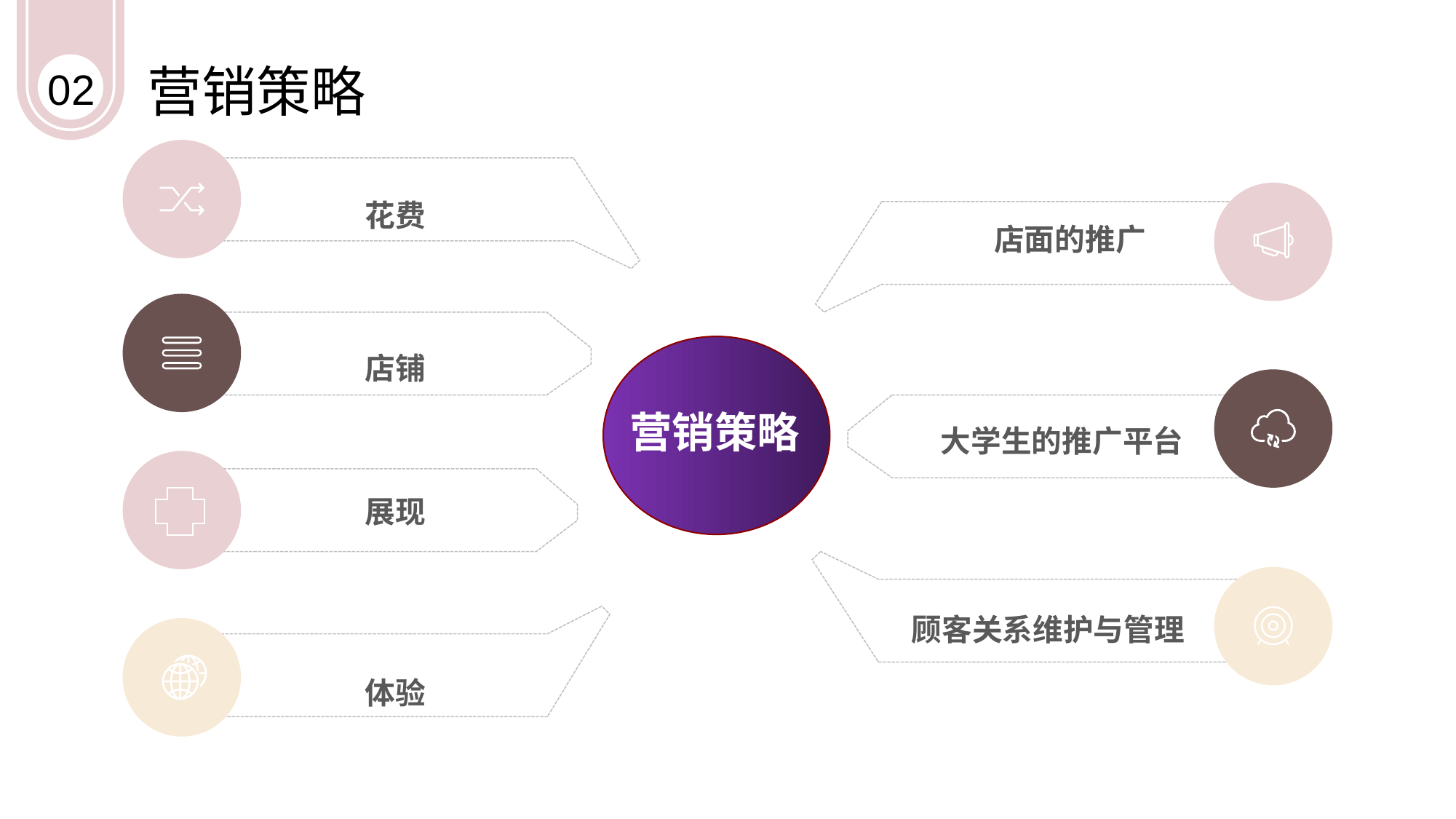

营销策略
02

花费
店面的推广

店铺
营销策略
大学生的推广平台

展现

顾客关系维护与管理
体验